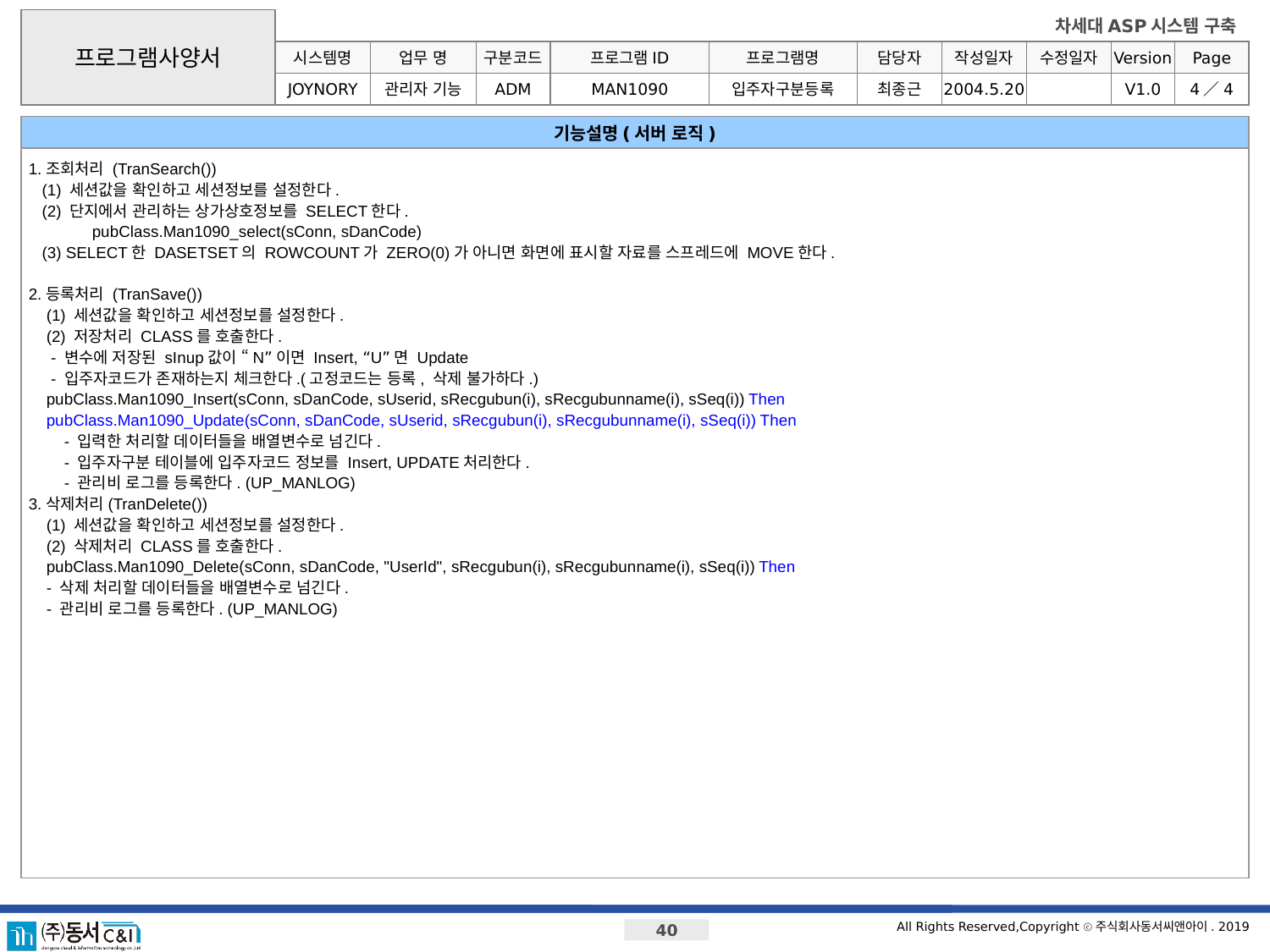

프로그램사양서
시스템명
업무 명
구분코드
프로그램ID
프로그램명
JOYNORY
관리자 기능
ADM
MAN1090
입주자구분등록
최종근
2004.5.20

V1.0
4／4
기능설명(서버 로직)
1.조회처리 (TranSearch())
   (1) 세션값을 확인하고 세션정보를 설정한다.
   (2) 단지에서 관리하는 상가상호정보를 SELECT한다.
	pubClass.Man1090_select(sConn, sDanCode)
   (3) SELECT한 DASETSET의 ROWCOUNT가 ZERO(0)가 아니면 화면에 표시할 자료를 스프레드에 MOVE한다.

2.등록처리 (TranSave())
    (1) 세션값을 확인하고 세션정보를 설정한다.
    (2) 저장처리 CLASS를 호출한다.
     - 변수에 저장된 sInup값이 “N”이면 Insert, “U”면 Update
     - 입주자코드가 존재하는지 체크한다.(고정코드는 등록, 삭제 불가하다.)
    pubClass.Man1090_Insert(sConn, sDanCode, sUserid, sRecgubun(i), sRecgubunname(i), sSeq(i)) Then
    pubClass.Man1090_Update(sConn, sDanCode, sUserid, sRecgubun(i), sRecgubunname(i), sSeq(i)) Then
        - 입력한 처리할 데이터들을 배열변수로 넘긴다.
        - 입주자구분 테이블에 입주자코드 정보를 Insert, UPDATE처리한다.
        - 관리비 로그를 등록한다. (UP_MANLOG)
3.삭제처리(TranDelete())
    (1) 세션값을 확인하고 세션정보를 설정한다.
    (2) 삭제처리 CLASS를 호출한다.
    pubClass.Man1090_Delete(sConn, sDanCode, "UserId", sRecgubun(i), sRecgubunname(i), sSeq(i)) Then
    - 삭제 처리할 데이터들을 배열변수로 넘긴다.
    - 관리비 로그를 등록한다. (UP_MANLOG)